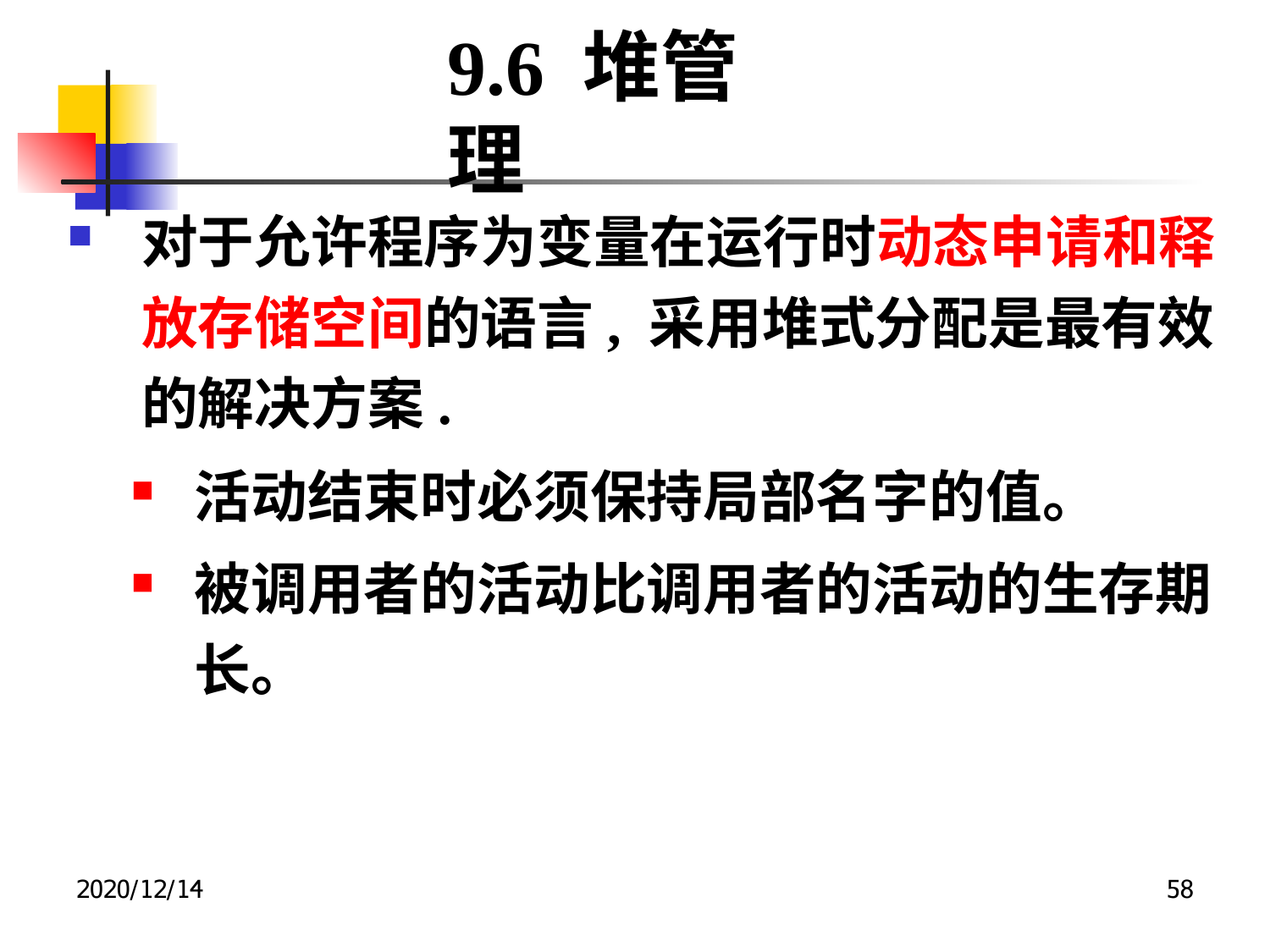

9.6 堆管理
对于允许程序为变量在运行时动态申请和释放存储空间的语言, 采用堆式分配是最有效的解决方案.
活动结束时必须保持局部名字的值。
被调用者的活动比调用者的活动的生存期长。
2020/12/14
58